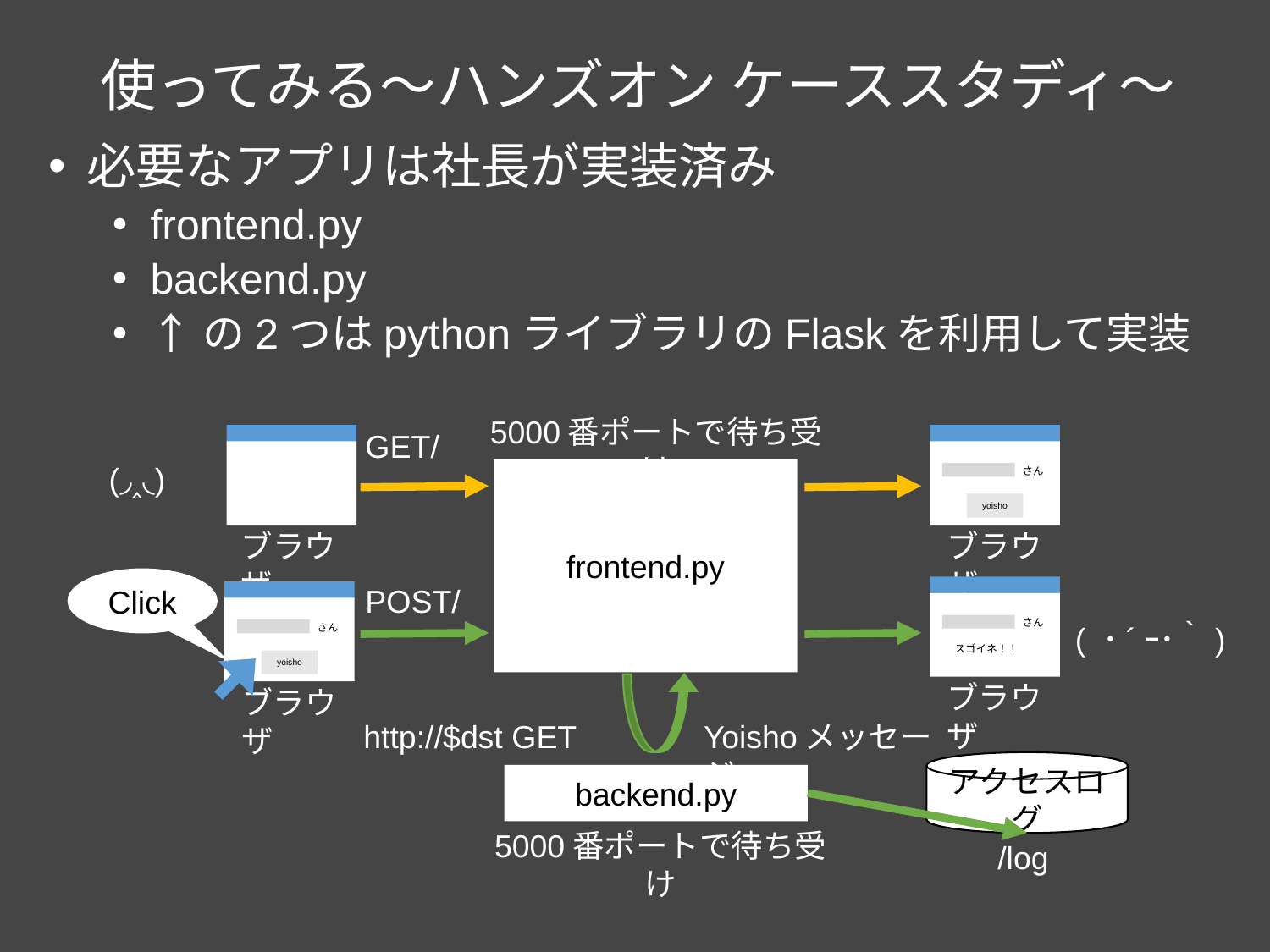

# 使ってみる～ハンズオン ケーススタディ～
必要なアプリは社長が実装済み
frontend.py
backend.py
↑の2つはpythonライブラリのFlaskを利用して実装
5000番ポートで待ち受け
GET/

さん

yoisho
(◞‸◟)
frontend.py
ブラウザ
ブラウザ
Click
POST/

さん

スゴイネ！！

さん

yoisho
( ･´ｰ･｀)

ブラウザ

ブラウザ
http://$dst GET
Yoishoメッセージ
アクセスログ
backend.py
5000番ポートで待ち受け
/log